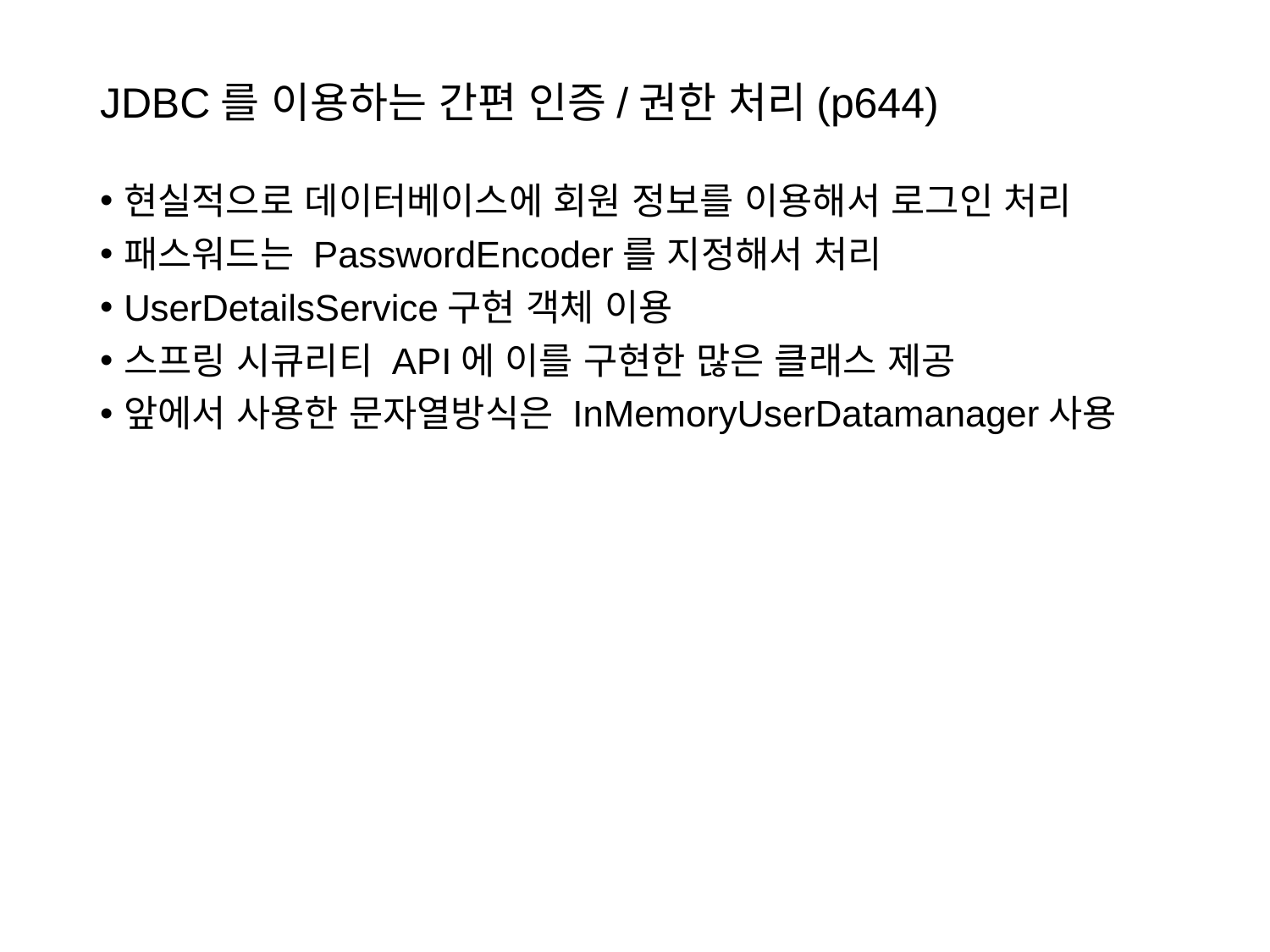

# JDBC를 이용하는 간편 인증/권한 처리(p644)
현실적으로 데이터베이스에 회원 정보를 이용해서 로그인 처리
패스워드는 PasswordEncoder를 지정해서 처리
UserDetailsService구현 객체 이용
스프링 시큐리티 API에 이를 구현한 많은 클래스 제공
앞에서 사용한 문자열방식은 InMemoryUserDatamanager사용